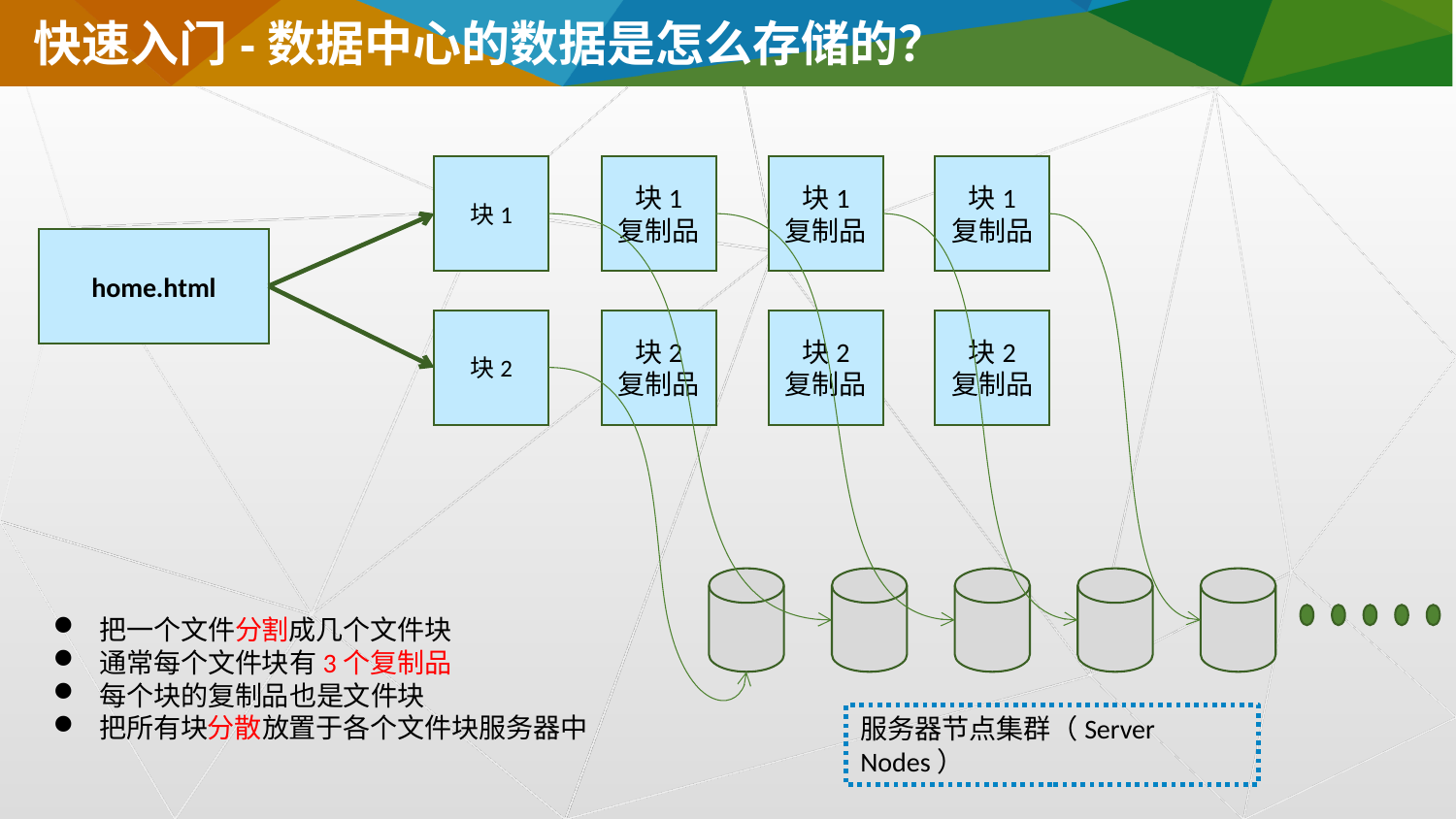

快速入门-数据中心的数据是怎么存储的？
块1
块1
复制品
块1
复制品
块1
复制品
home.html
块2
块2
复制品
块2
复制品
块2
复制品

把一个文件分割成几个文件块
通常每个文件块有3个复制品
每个块的复制品也是文件块
把所有块分散放置于各个文件块服务器中
服务器节点集群（Server Nodes）